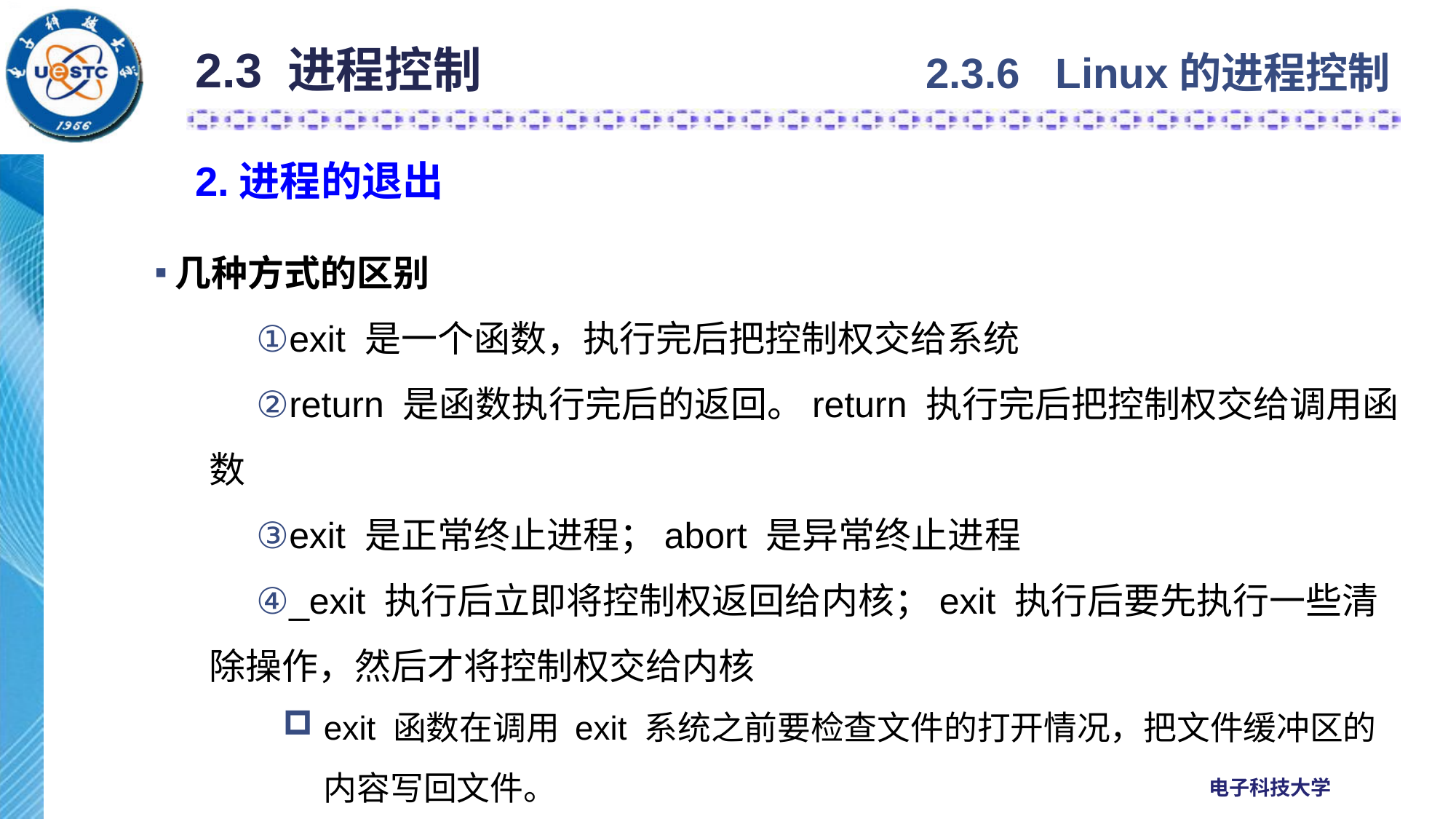

2.3 进程控制
2.3.6   Linux的进程控制
2.进程的退出
几种方式的区别
exit 是一个函数，执行完后把控制权交给系统
return 是函数执行完后的返回。return 执行完后把控制权交给调用函数
exit 是正常终止进程；abort 是异常终止进程
_exit 执行后立即将控制权返回给内核；exit 执行后要先执行一些清除操作，然后才将控制权交给内核
exit 函数在调用 exit 系统之前要检查文件的打开情况，把文件缓冲区的内容写回文件。